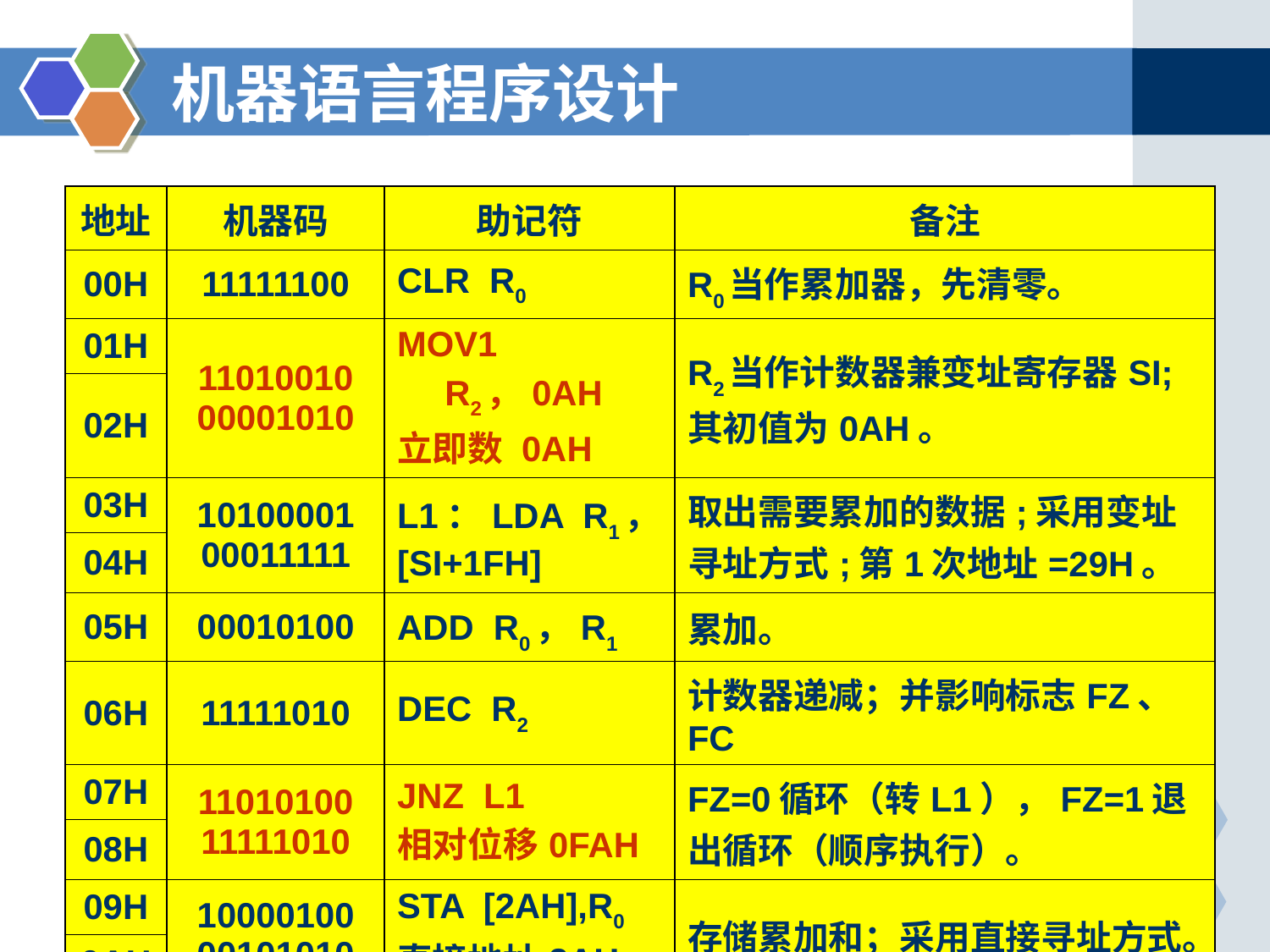

# 机器语言程序设计
| 地址 | 机器码 | 助记符 | 备注 |
| --- | --- | --- | --- |
| 00H | 11111100 | CLR R0 | R0当作累加器，先清零。 |
| 01H | 11010010 00001010 | MOV1 R2，0AH 立即数 0AH | R2当作计数器兼变址寄存器SI;其初值为0AH。 |
| 02H |  |  |  |
| 03H | 10100001 00011111 | L1：LDA R1，[SI+1FH] | 取出需要累加的数据;采用变址寻址方式;第1次地址=29H。 |
| 04H |  |  |  |
| 05H | 00010100 | ADD R0，R1 | 累加。 |
| 06H | 11111010 | DEC R2 | 计数器递减；并影响标志FZ、FC |
| 07H | 11010100 11111010 | JNZ L1 相对位移0FAH | FZ=0循环（转L1），FZ=1退出循环（顺序执行）。 |
| 08H |  |  |  |
| 09H | 10000100 00101010 | STA [2AH],R0 直接地址2AH | 存储累加和；采用直接寻址方式。 |
| 0AH |  |  |  |
99